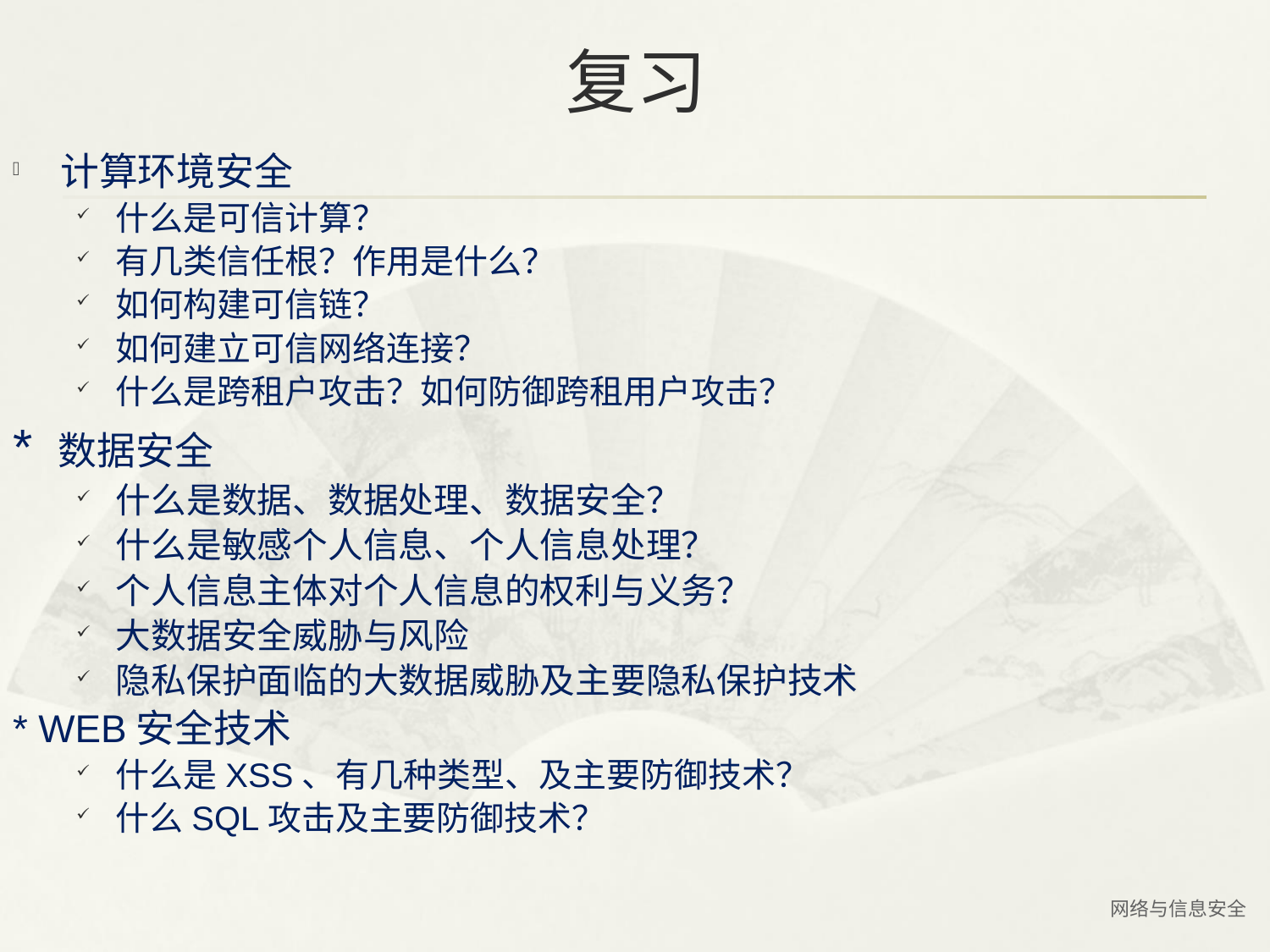

# 复习
计算环境安全
什么是可信计算？
有几类信任根？作用是什么？
如何构建可信链？
如何建立可信网络连接？
什么是跨租户攻击？如何防御跨租用户攻击？
* 数据安全
什么是数据、数据处理、数据安全？
什么是敏感个人信息、个人信息处理？
个人信息主体对个人信息的权利与义务？
大数据安全威胁与风险
隐私保护面临的大数据威胁及主要隐私保护技术
* WEB安全技术
什么是XSS、有几种类型、及主要防御技术？
什么SQL攻击及主要防御技术？

6
网络与信息安全